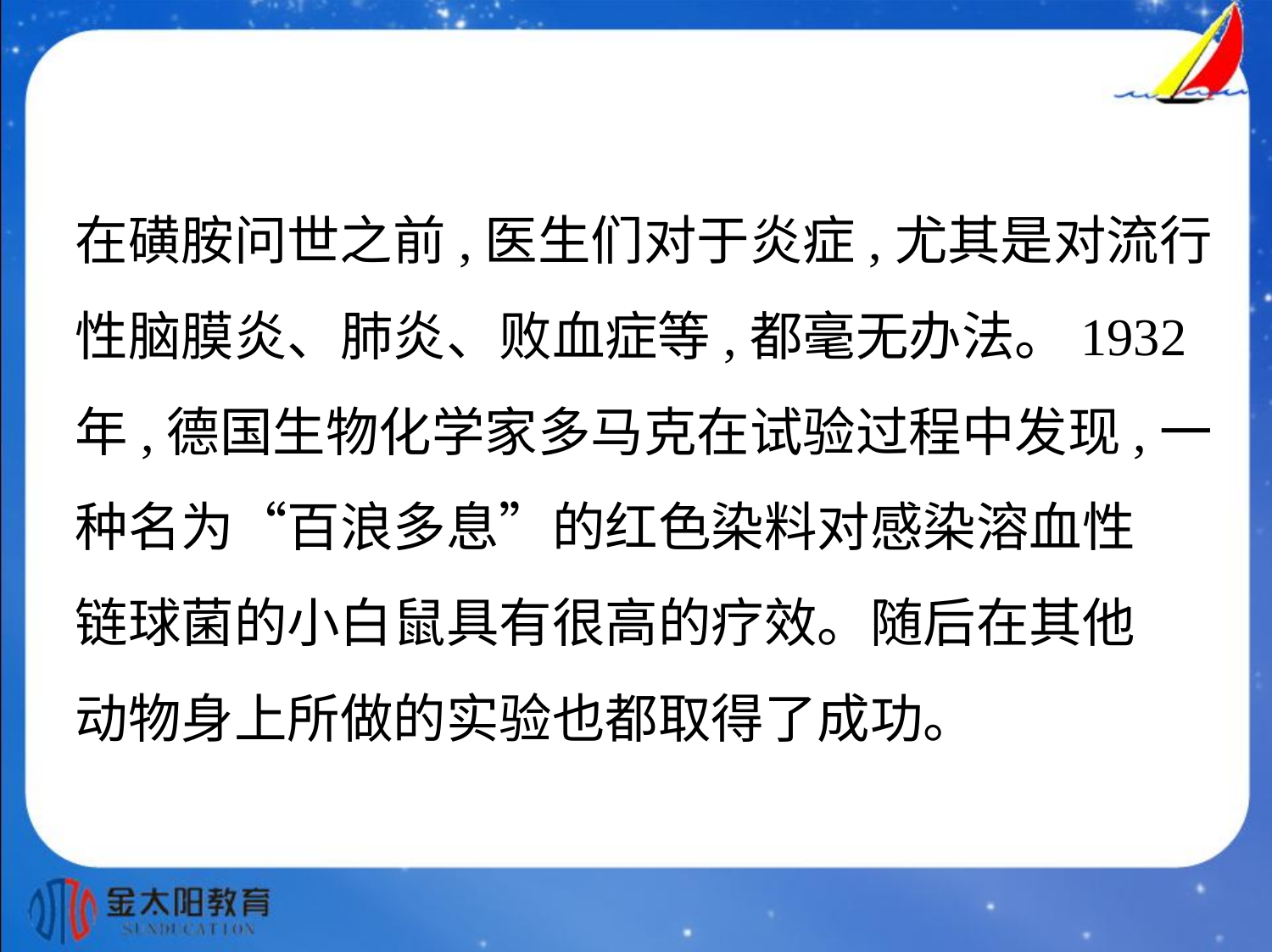

在磺胺问世之前,医生们对于炎症,尤其是对流行
性脑膜炎、肺炎、败血症等,都毫无办法。1932
年,德国生物化学家多马克在试验过程中发现,一
种名为“百浪多息”的红色染料对感染溶血性
链球菌的小白鼠具有很高的疗效。随后在其他
动物身上所做的实验也都取得了成功。